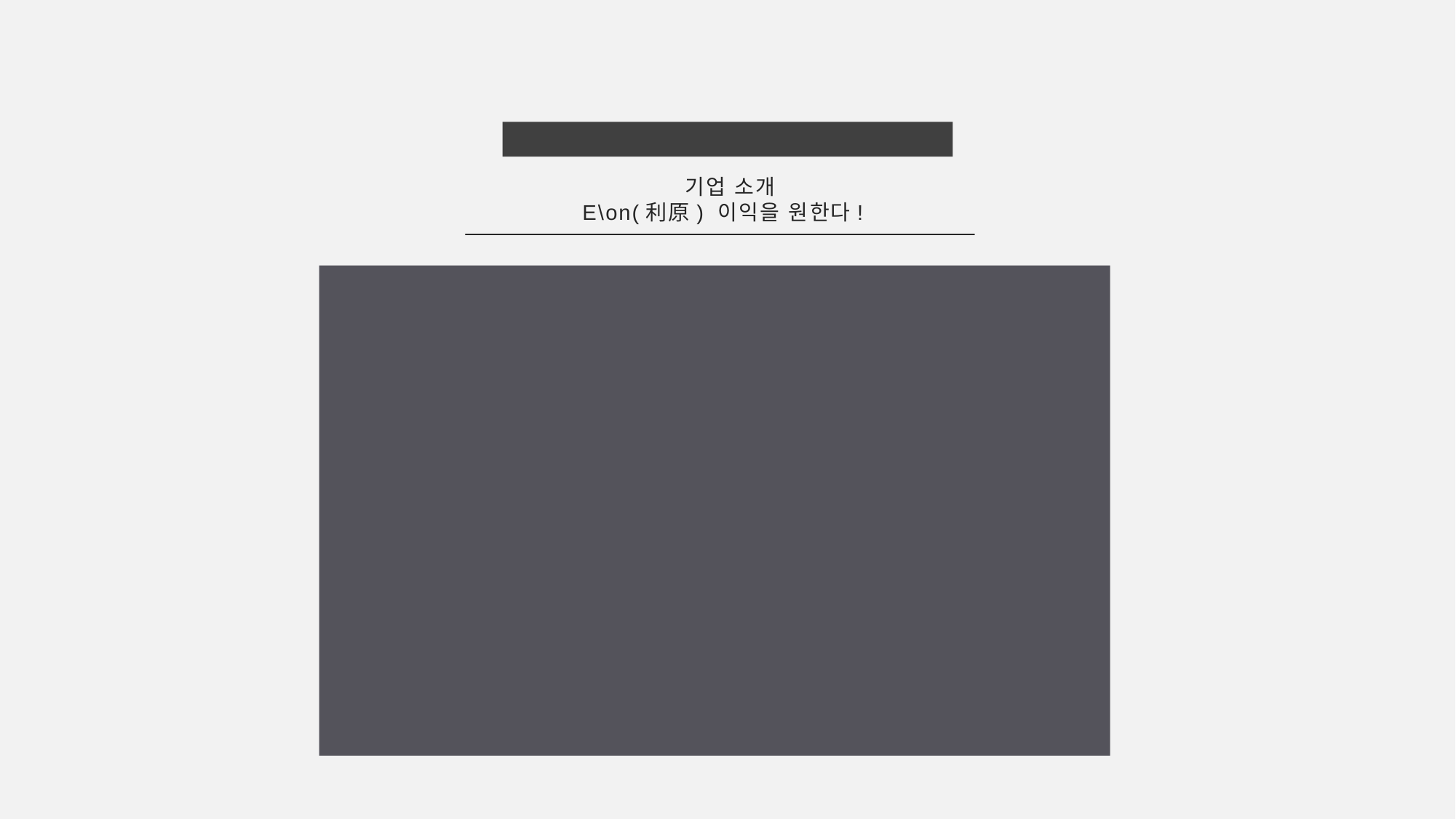

01.서비스 소개

기업 소개
E\on(利原) 이익을 원한다!

기업명
대표자명
업종
연매출액
소재지
: E\on
: 강은영
: IT, 앱 서비스
: 1조
: 상명대학교
서비스 이용자에게 항상 최적, 최고의 이익을 제공
카드 사진 보여주면서 혜택을 비교하여 추천해주는 카드를 골라준다는 설명